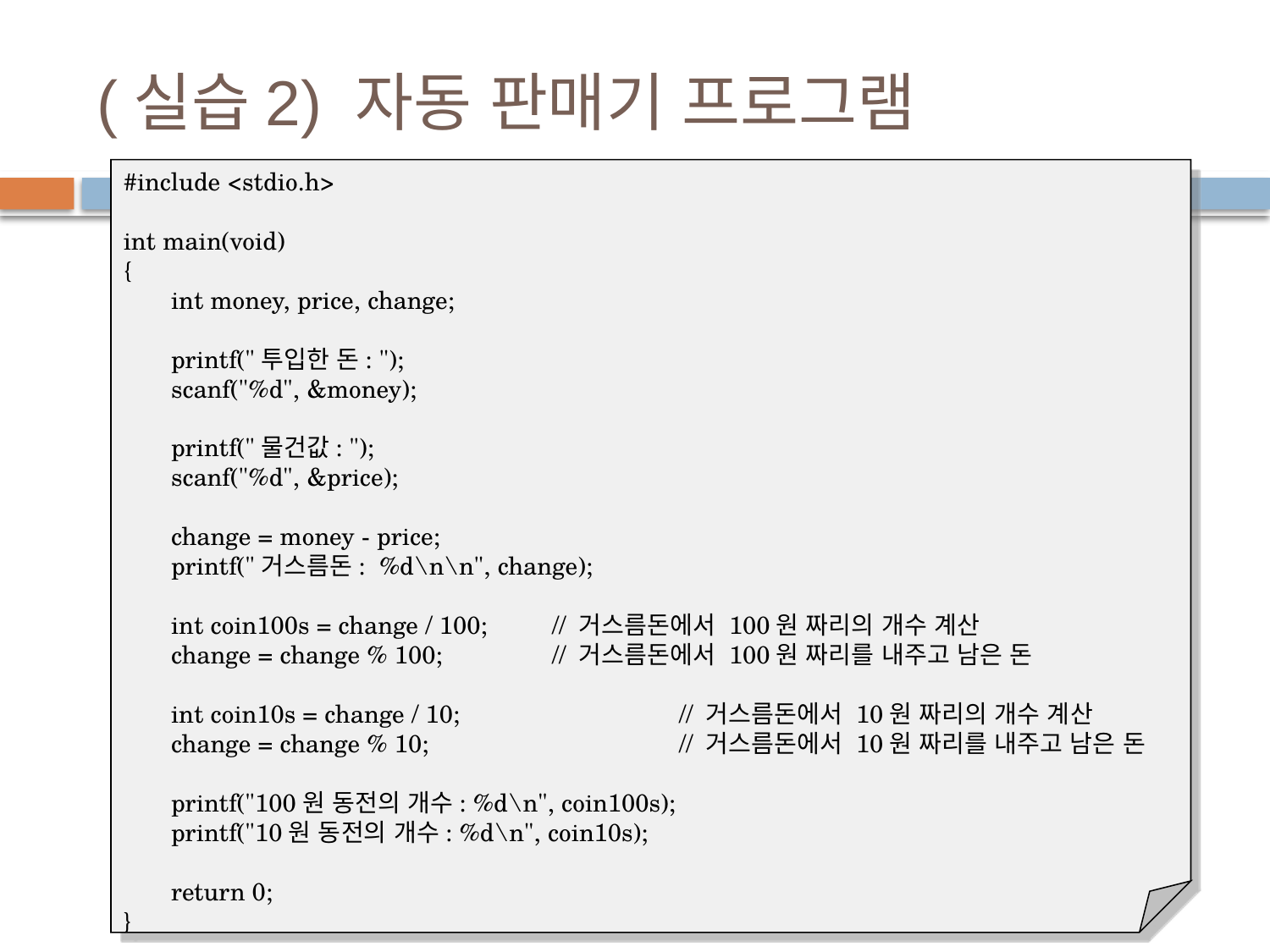

# (실습2) 자동 판매기 프로그램
#include <stdio.h>

int main(void)
{
	int money, price, change;

	printf("투입한 돈: ");
	scanf("%d", &money);

	printf("물건값: ");
	scanf("%d", &price);

	change = money - price;
	printf("거스름돈:  %d\n\n", change);

	int coin100s = change / 100;	// 거스름돈에서 100원 짜리의 개수 계산
	change = change % 100;	// 거스름돈에서 100원 짜리를 내주고 남은 돈

	int coin10s = change / 10;		// 거스름돈에서 10원 짜리의 개수 계산
	change = change % 10;		// 거스름돈에서 10원 짜리를 내주고 남은 돈

	printf("100원 동전의 개수: %d\n", coin100s);
	printf("10원 동전의 개수: %d\n", coin10s);

	return 0;
}